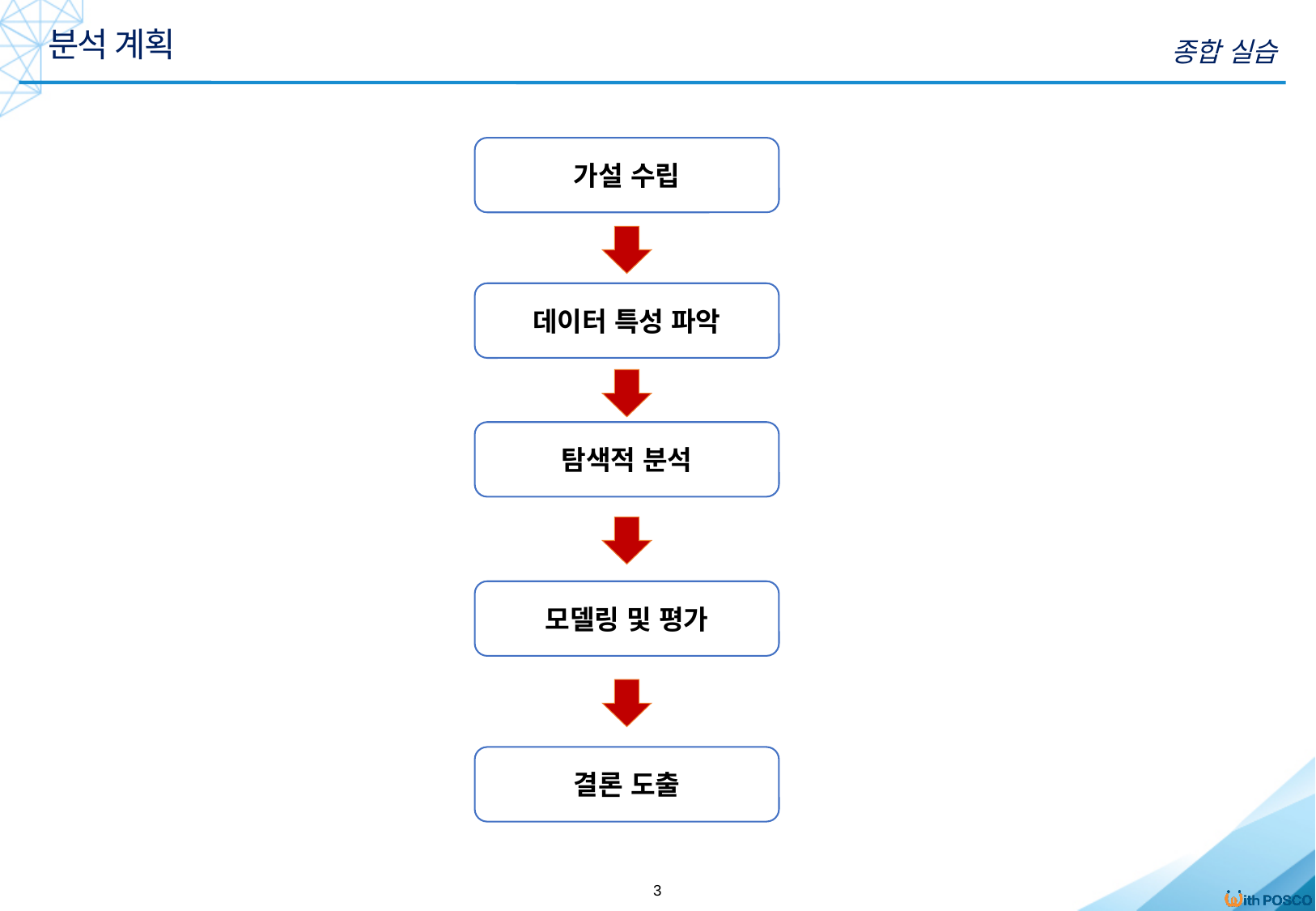

분석 계획
종합 실습
가설 수립

데이터 특성 파악

탐색적 분석

모델링 및 평가

결론 도출